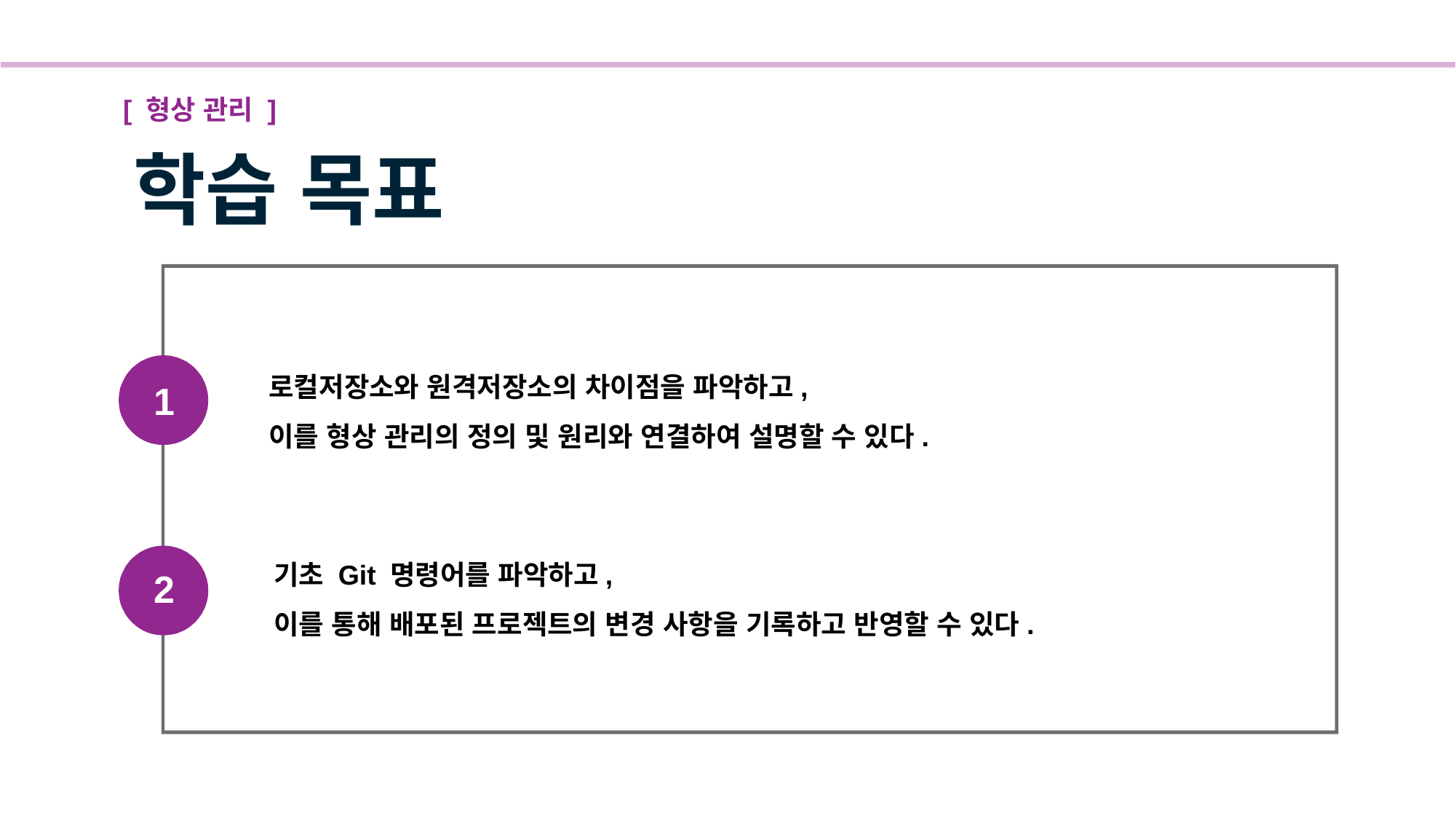

[ 형상 관리 ]
학습 목표

로컬저장소와 원격저장소의 차이점을 파악하고,
이를 형상 관리의 정의 및 원리와 연결하여 설명할 수 있다.

1
기초 Git 명령어를 파악하고,
이를 통해 배포된 프로젝트의 변경 사항을 기록하고 반영할 수 있다.

2